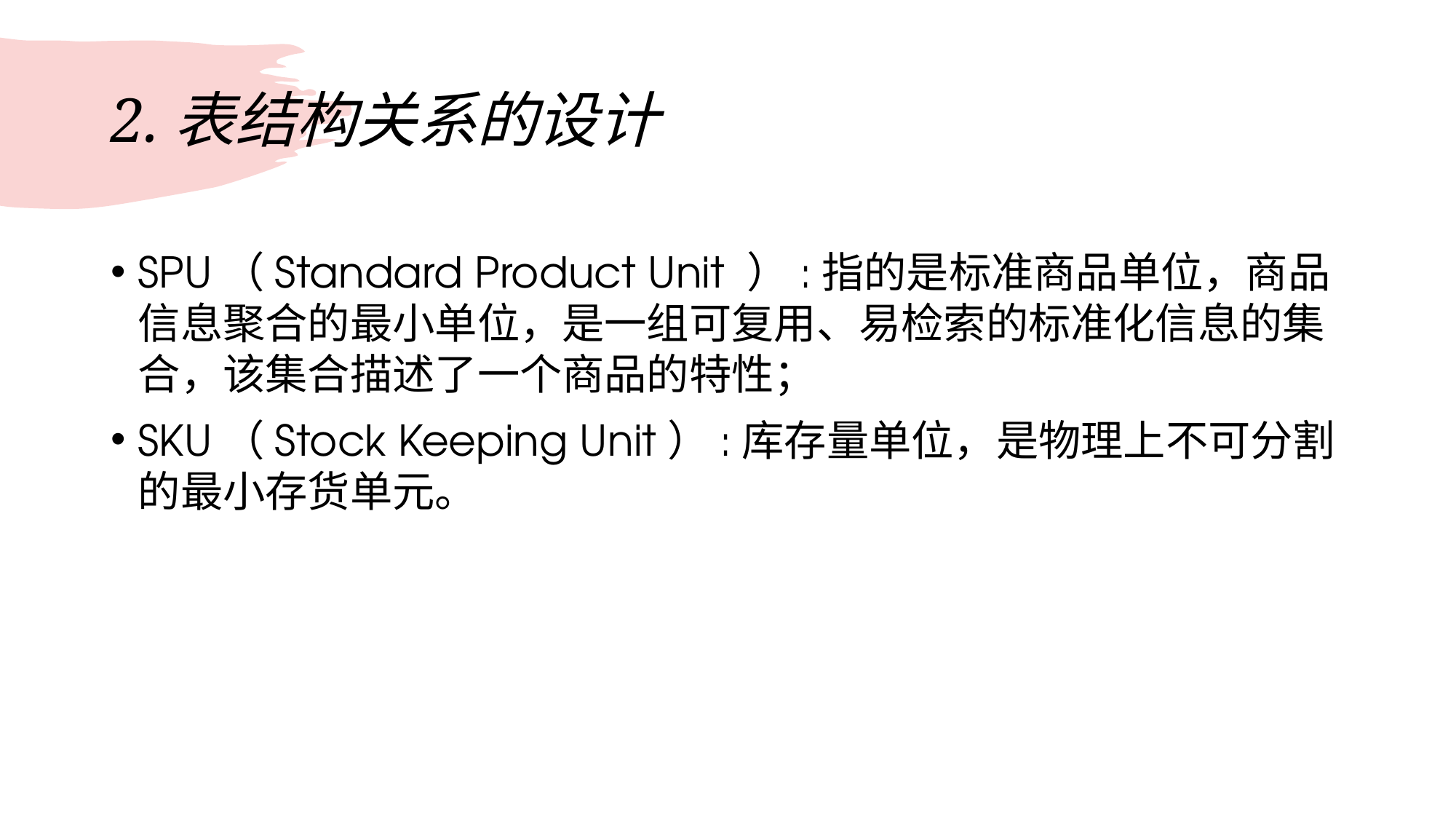

# 2.表结构关系的设计
SPU（Standard Product Unit ）:指的是标准商品单位，商品信息聚合的最小单位，是一组可复用、易检索的标准化信息的集合，该集合描述了一个商品的特性；
SKU（Stock Keeping Unit）:库存量单位，是物理上不可分割的最小存货单元。